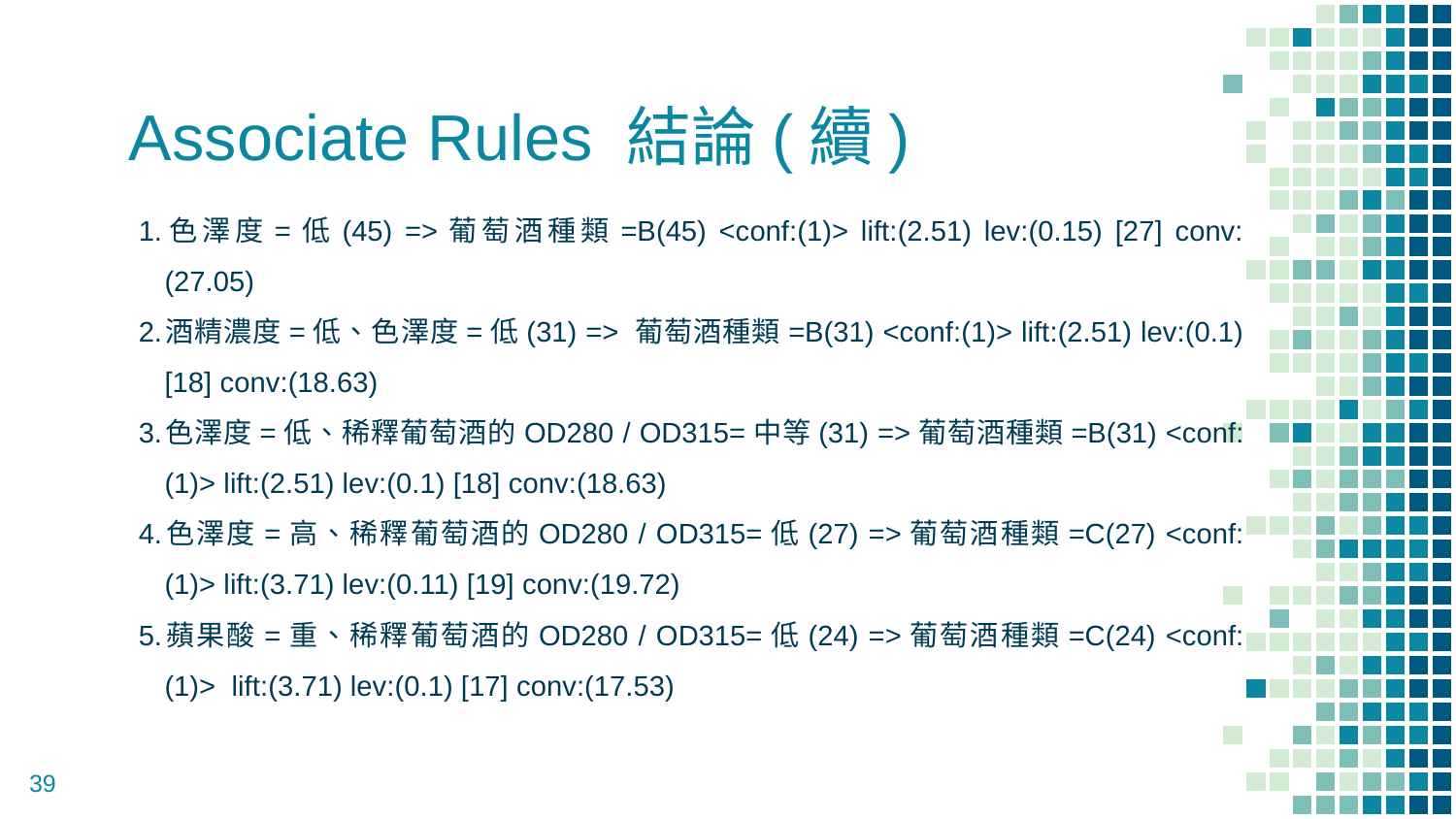

# Associate Rules 結論(續)
1.	色澤度=低(45) =>葡萄酒種類=B(45) <conf:(1)> lift:(2.51) lev:(0.15) [27] conv:(27.05)
2.	酒精濃度=低、色澤度=低(31) => 葡萄酒種類=B(31) <conf:(1)> lift:(2.51) lev:(0.1) [18] conv:(18.63)
3.	色澤度=低、稀釋葡萄酒的OD280 / OD315=中等(31) =>葡萄酒種類=B(31) <conf:(1)> lift:(2.51) lev:(0.1) [18] conv:(18.63)
4.	色澤度=高、稀釋葡萄酒的OD280 / OD315=低(27) =>葡萄酒種類=C(27) <conf:(1)> lift:(3.71) lev:(0.11) [19] conv:(19.72)
5.	蘋果酸=重、稀釋葡萄酒的OD280 / OD315=低(24) =>葡萄酒種類=C(24) <conf:(1)>  lift:(3.71) lev:(0.1) [17] conv:(17.53)
39